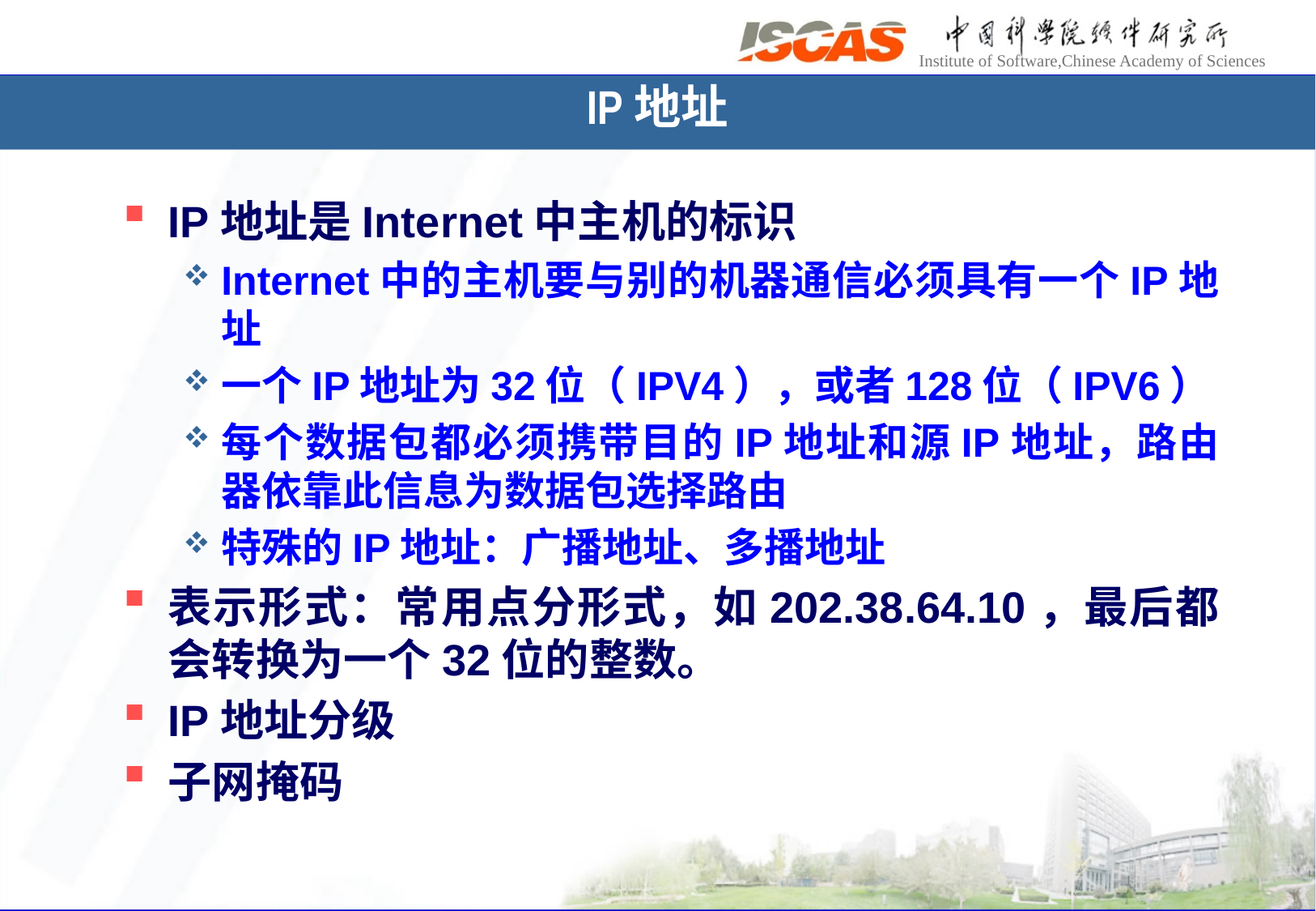

# IP地址
IP地址是Internet中主机的标识
Internet中的主机要与别的机器通信必须具有一个IP地址
一个IP地址为32位（IPV4），或者128位（IPV6）
每个数据包都必须携带目的IP地址和源IP地址，路由器依靠此信息为数据包选择路由
特殊的IP地址：广播地址、多播地址
表示形式：常用点分形式，如202.38.64.10，最后都会转换为一个32位的整数。
IP地址分级
子网掩码